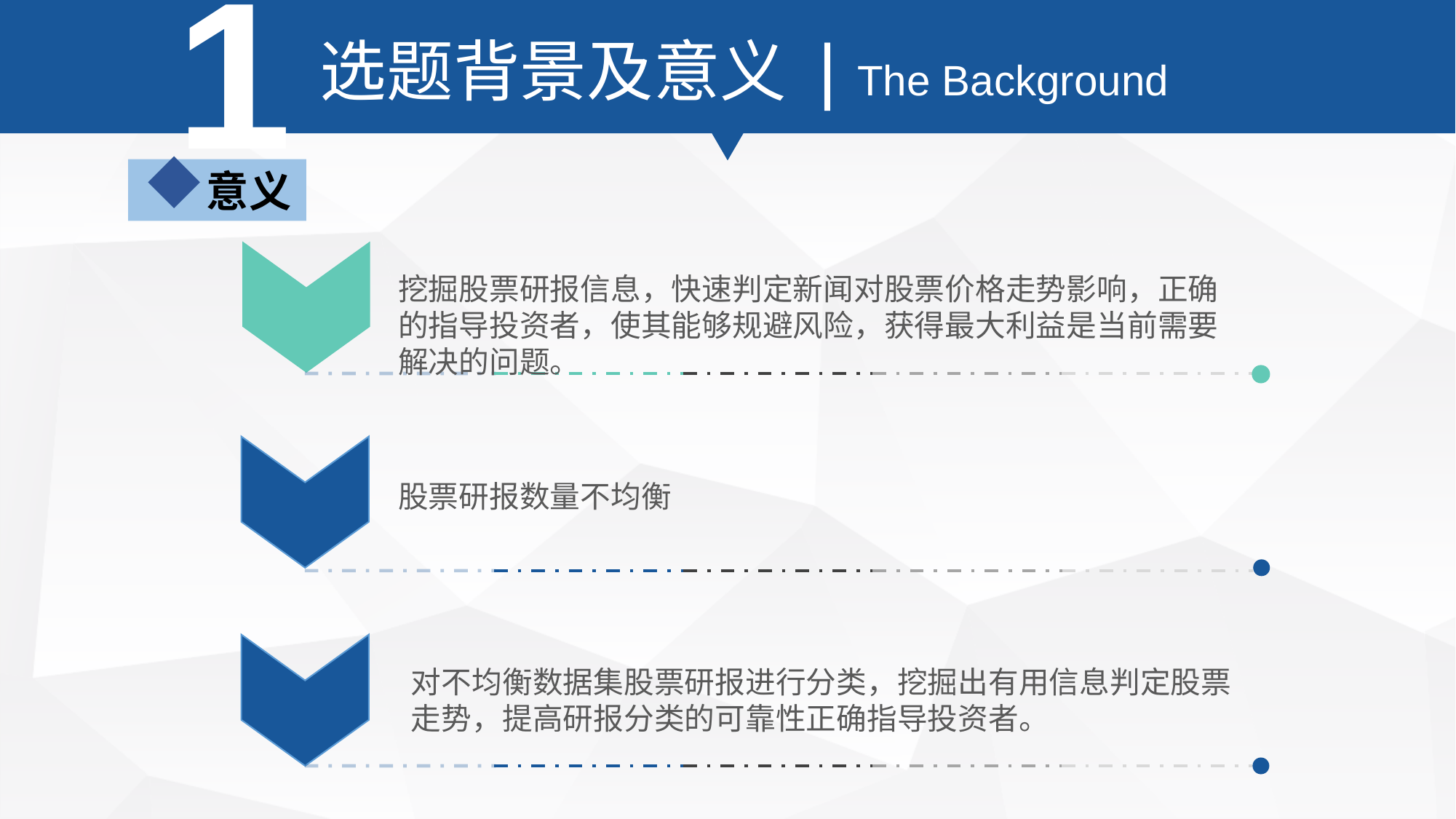

1

 选题背景及意义 | The Background

意义

挖掘股票研报信息，快速判定新闻对股票价格走势影响，正确的指导投资者，使其能够规避风险，获得最大利益是当前需要解决的问题。

股票研报数量不均衡

对不均衡数据集股票研报进行分类，挖掘出有用信息判定股票走势，提高研报分类的可靠性正确指导投资者。